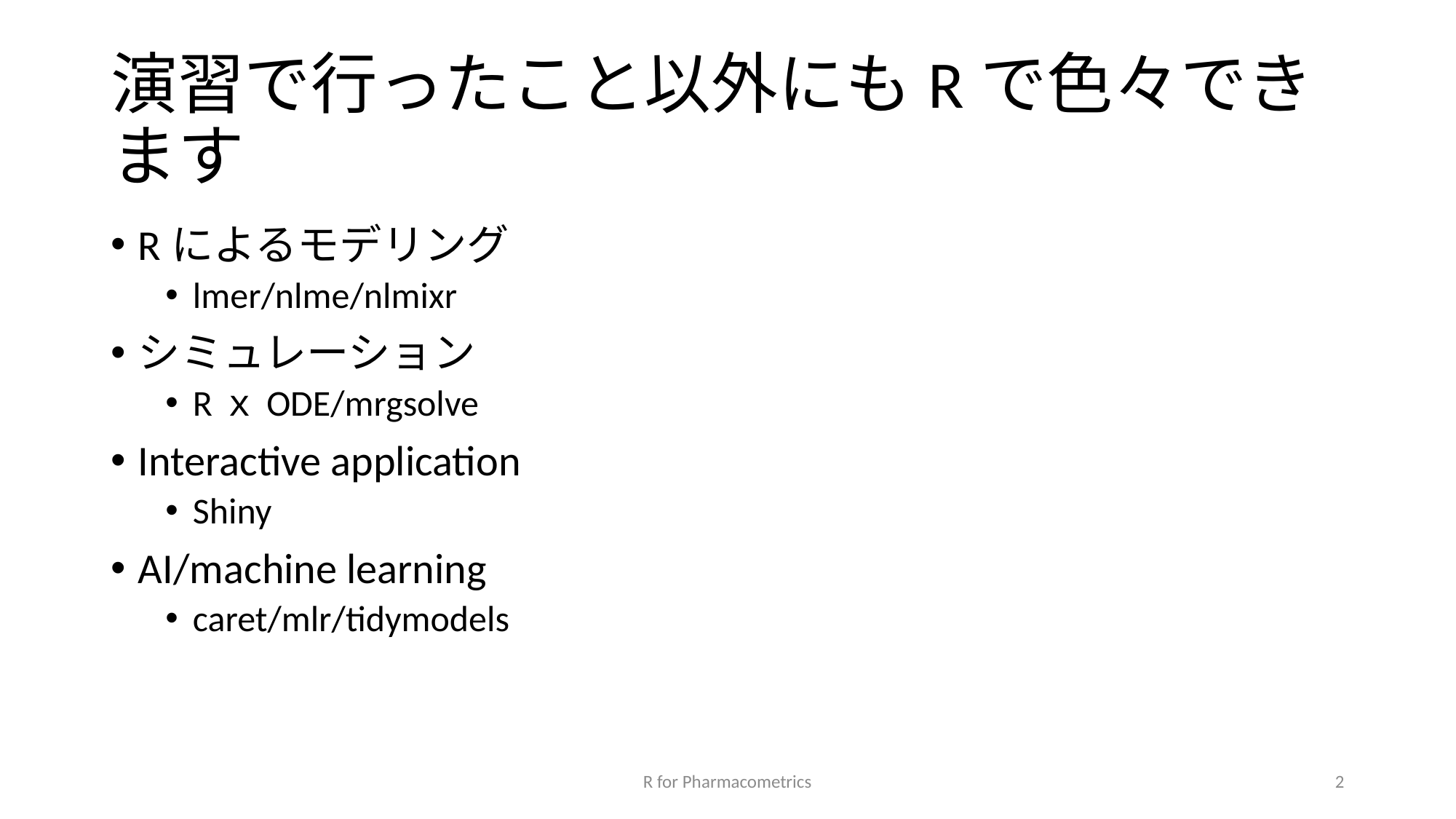

# 演習で行ったこと以外にもRで色々できます
Rによるモデリング
lmer/nlme/nlmixr
シミュレーション
RｘODE/mrgsolve
Interactive application
Shiny
AI/machine learning
caret/mlr/tidymodels

R for Pharmacometrics
2